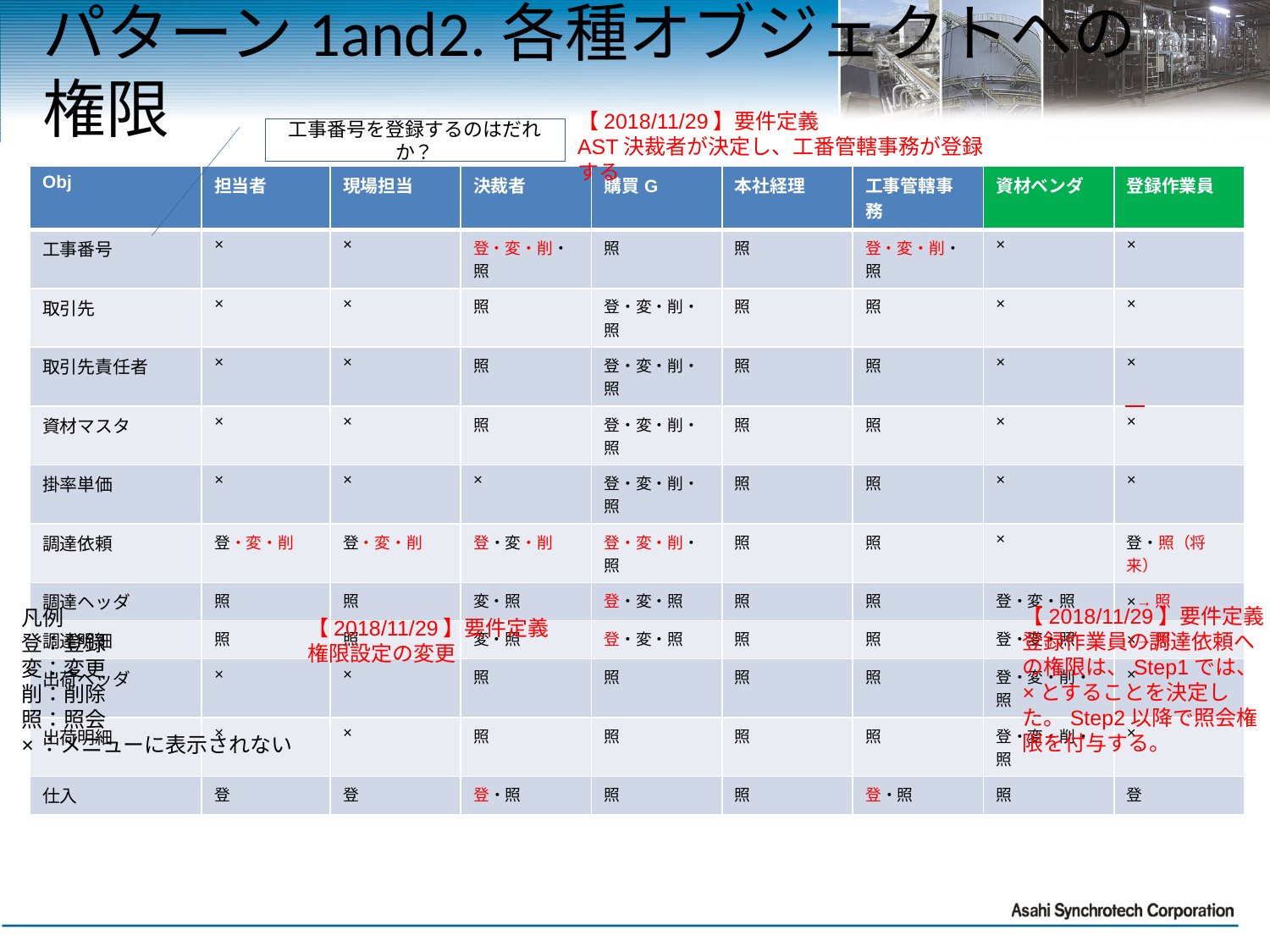

# パターン1and2.各種オブジェクトへの権限
【2018/11/29】要件定義
AST決裁者が決定し、工番管轄事務が登録する
工事番号を登録するのはだれか？
| Obj | 担当者 | 現場担当 | 決裁者 | 購買G | 本社経理 | 工事管轄事務 | 資材ベンダ | 登録作業員 |
| --- | --- | --- | --- | --- | --- | --- | --- | --- |
| 工事番号 | × | × | 登・変・削・照 | 照 | 照 | 登・変・削・照 | × | × |
| 取引先 | × | × | 照 | 登・変・削・照 | 照 | 照 | × | × |
| 取引先責任者 | × | × | 照 | 登・変・削・照 | 照 | 照 | × | × |
| 資材マスタ | × | × | 照 | 登・変・削・照 | 照 | 照 | × | × |
| 掛率単価 | × | × | × | 登・変・削・照 | 照 | 照 | × | × |
| 調達依頼 | 登・変・削 | 登・変・削 | 登・変・削 | 登・変・削・照 | 照 | 照 | × | 登・照（将来） |
| 調達ヘッダ | 照 | 照 | 変・照 | 登・変・照 | 照 | 照 | 登・変・照 | ×→照 |
| 調達明細 | 照 | 照 | 変・照 | 登・変・照 | 照 | 照 | 登・変・照 | ×→照 |
| 出荷ヘッダ | × | × | 照 | 照 | 照 | 照 | 登・変・削・照 | × |
| 出荷明細 | × | × | 照 | 照 | 照 | 照 | 登・変・削・照 | × |
| 仕入 | 登 | 登 | 登・照 | 照 | 照 | 登・照 | 照 | 登 |
【2018/11/29】要件定義
登録作業員の調達依頼への権限は、Step1では、×とすることを決定した。Step2以降で照会権限を付与する。
凡例
登：登録
変：変更
削：削除
照：照会
×：メニューに表示されない
【2018/11/29】要件定義
権限設定の変更